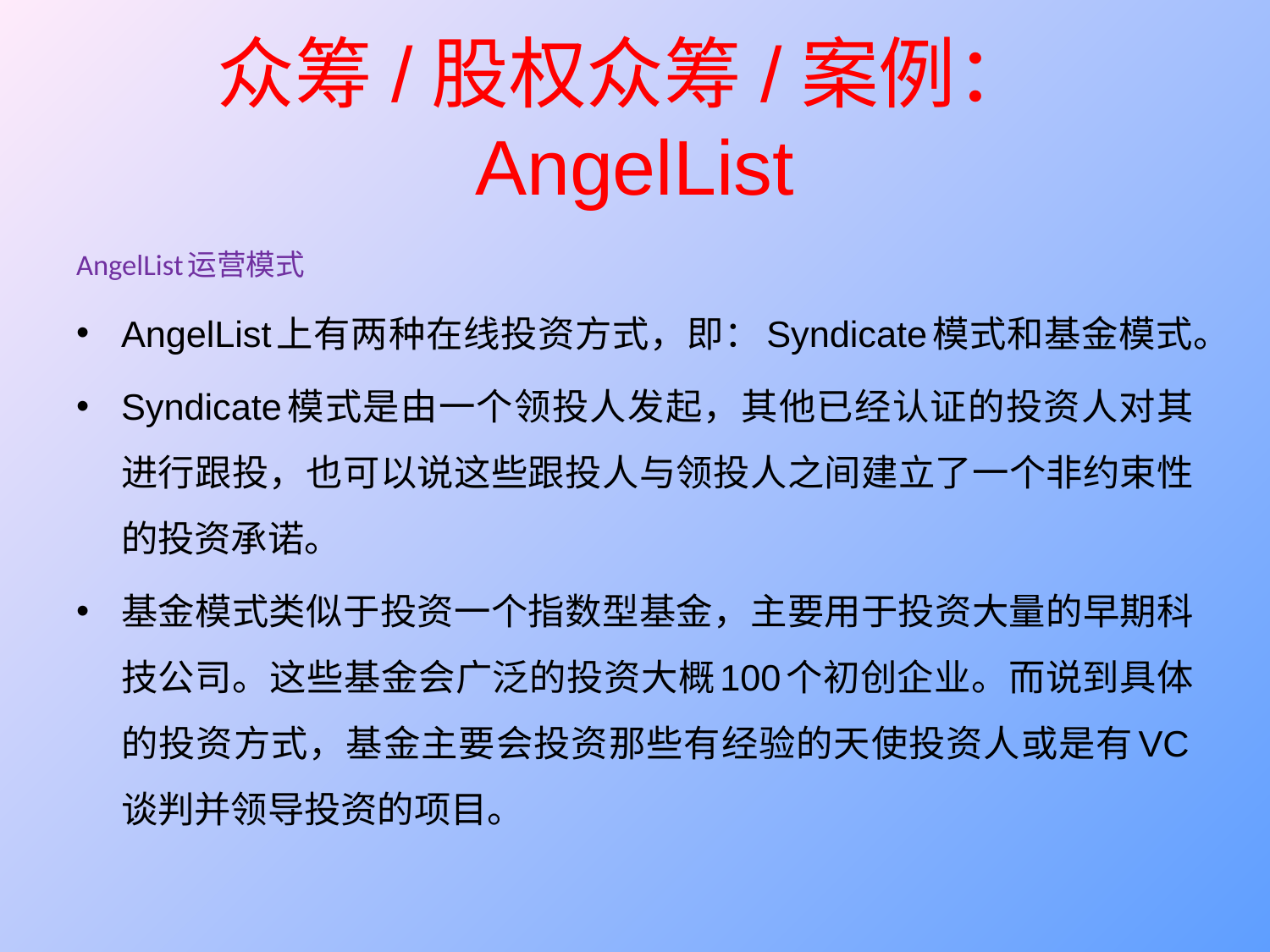

# 众筹/股权众筹/案例：AngelList
AngelList运营模式
AngelList上有两种在线投资方式，即：Syndicate模式和基金模式。
Syndicate模式是由一个领投人发起，其他已经认证的投资人对其进行跟投，也可以说这些跟投人与领投人之间建立了一个非约束性的投资承诺。
基金模式类似于投资一个指数型基金，主要用于投资大量的早期科技公司。这些基金会广泛的投资大概100个初创企业。而说到具体的投资方式，基金主要会投资那些有经验的天使投资人或是有VC谈判并领导投资的项目。